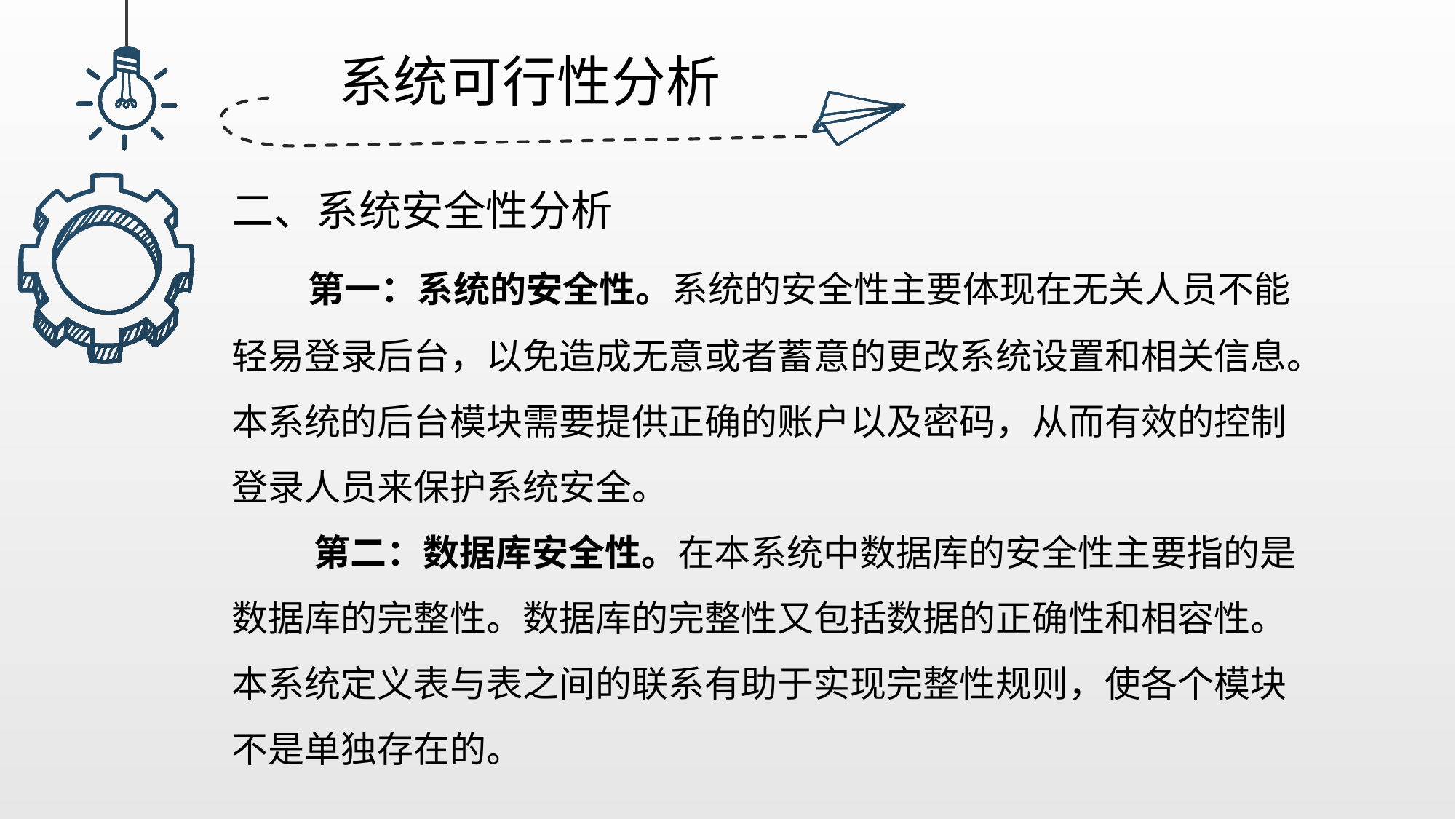

系统可行性分析

二、系统安全性分析
       第一：系统的安全性。系统的安全性主要体现在无关人员不能轻易登录后台，以免造成无意或者蓄意的更改系统设置和相关信息。本系统的后台模块需要提供正确的账户以及密码，从而有效的控制登录人员来保护系统安全。
         第二：数据库安全性。在本系统中数据库的安全性主要指的是数据库的完整性。数据库的完整性又包括数据的正确性和相容性。本系统定义表与表之间的联系有助于实现完整性规则，使各个模块不是单独存在的。